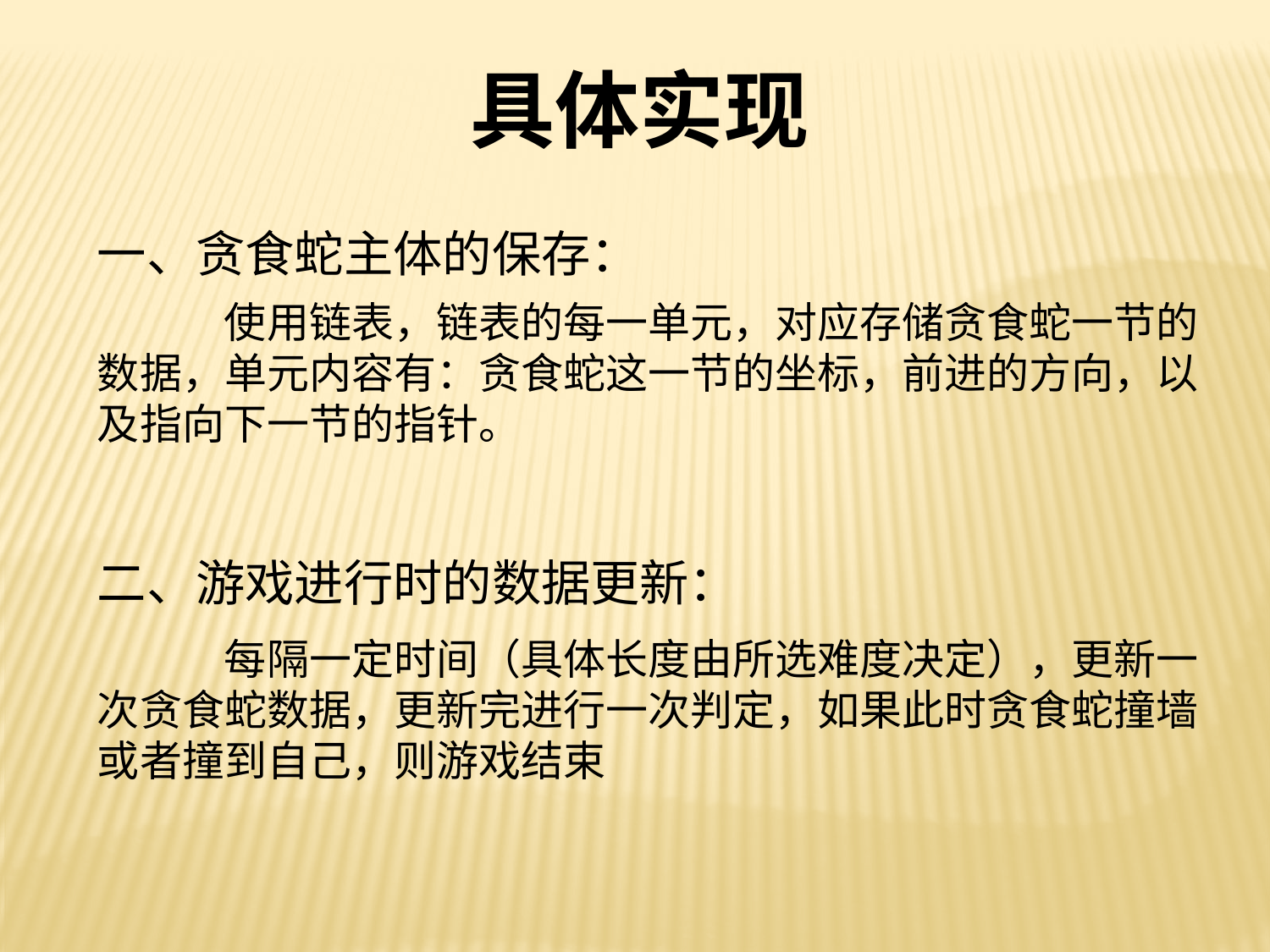

具体实现
一、贪食蛇主体的保存：
	使用链表，链表的每一单元，对应存储贪食蛇一节的数据，单元内容有：贪食蛇这一节的坐标，前进的方向，以及指向下一节的指针。
二、游戏进行时的数据更新：
	每隔一定时间（具体长度由所选难度决定），更新一次贪食蛇数据，更新完进行一次判定，如果此时贪食蛇撞墙或者撞到自己，则游戏结束